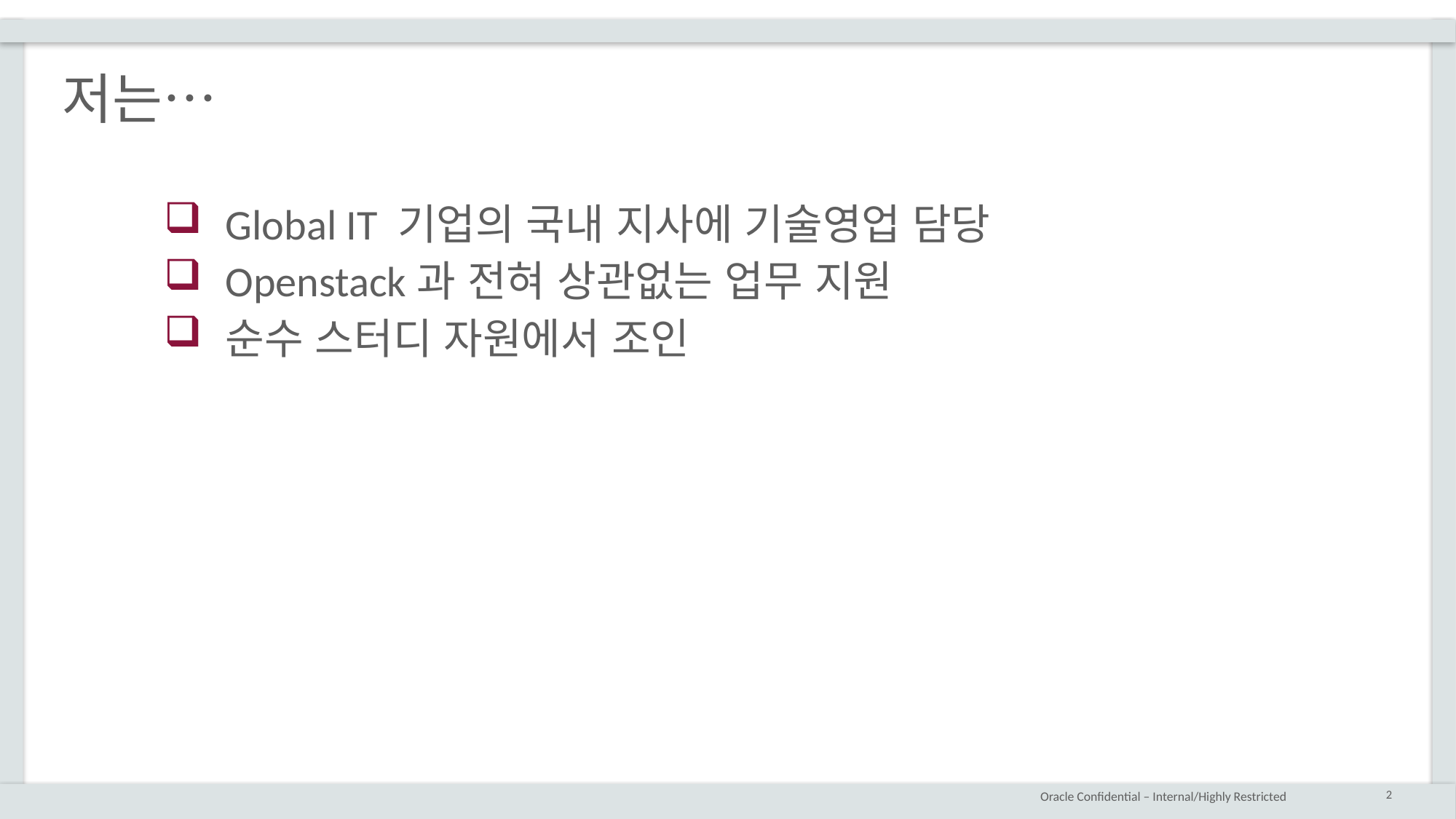

# 저는…
Global IT 기업의 국내 지사에 기술영업 담당
Openstack과 전혀 상관없는 업무 지원
순수 스터디 자원에서 조인
Oracle Confidential – Internal/Highly Restricted
2